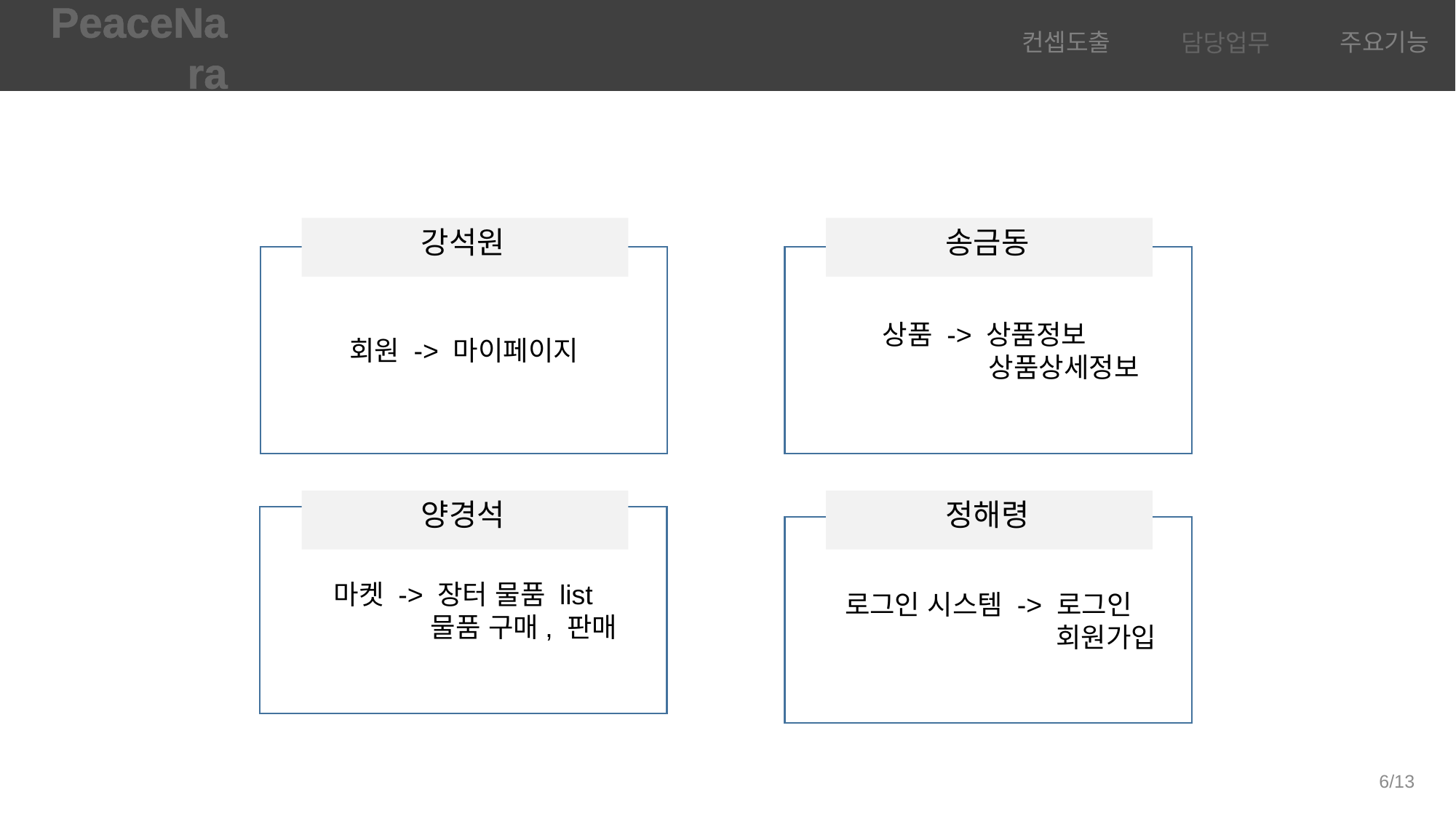

PeaceNara
컨셉도출
담당업무
주요기능

강석원
송금동
회원 -> 마이페이지
상품 -> 상품정보
                   상품상세정보

양경석
정해령
마켓 -> 장터 물품 list
               물품 구매, 판매
로그인 시스템 -> 로그인
                              회원가입
6/13